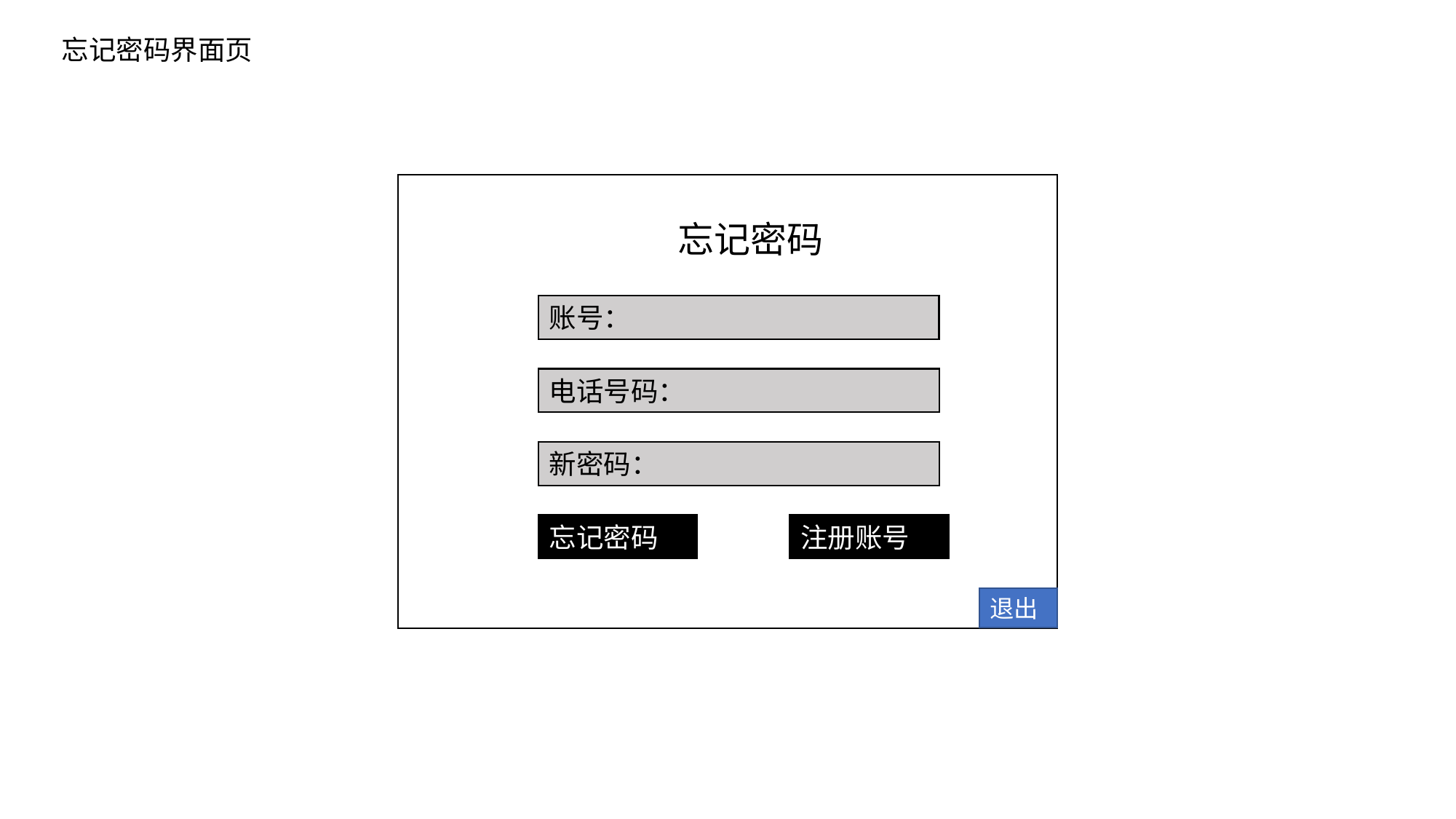

忘记密码界面页

忘记密码
账号：
电话号码：
新密码：
忘记密码
注册账号
退出